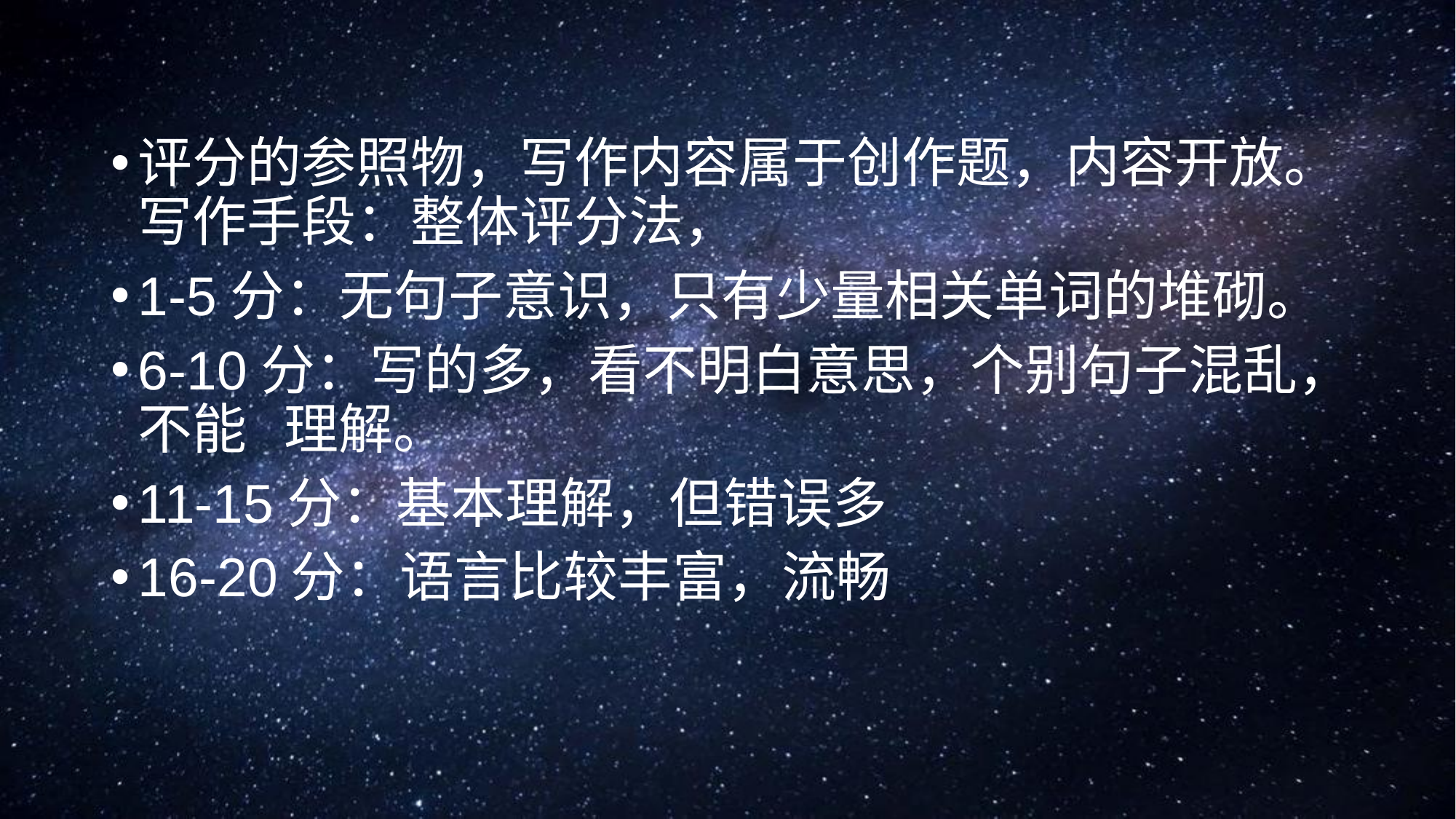

#
评分的参照物，写作内容属于创作题，内容开放。写作手段：整体评分法，
1-5分：无句子意识，只有少量相关单词的堆砌。
6-10分：写的多，看不明白意思，个别句子混乱，不能   理解。
11-15分：基本理解，但错误多
16-20分：语言比较丰富，流畅